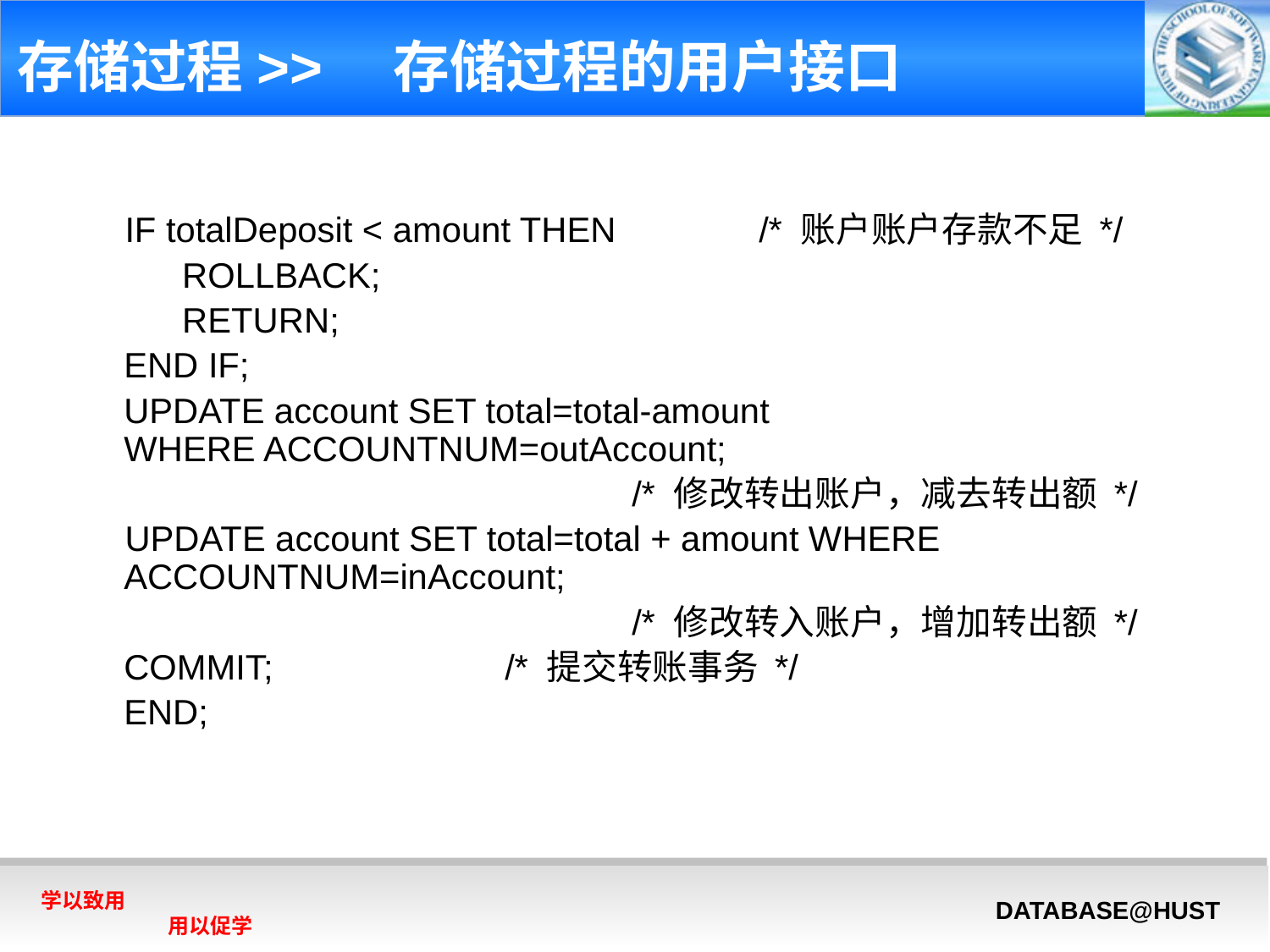

# 存储过程>>　存储过程的用户接口
     IF totalDeposit < amount THEN    	/* 账户账户存款不足 */
	      ROLLBACK;
	      RETURN;
	END IF;
	UPDATE account SET total=total-amount
WHERE ACCOUNTNUM=outAccount;
					/* 修改转出账户，减去转出额 */
     UPDATE account SET total=total + amount WHERE ACCOUNTNUM=inAccount;
       	     		            	/* 修改转入账户，增加转出额 */
	COMMIT;                       	/* 提交转账事务 */
	END;